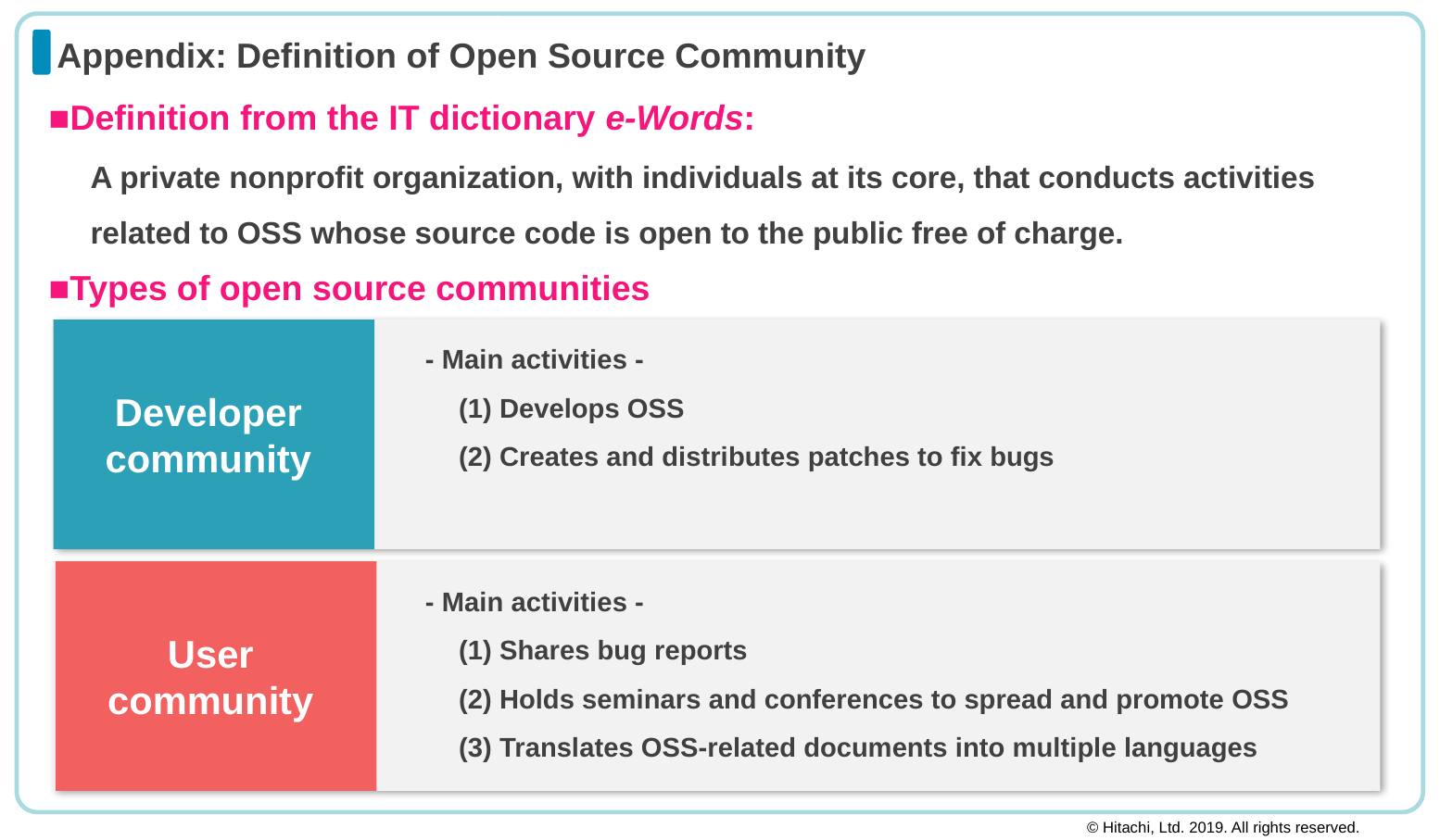

# Appendix: Definition of Open Source Community
■Definition from the IT dictionary e-Words:
A private nonprofit organization, with individuals at its core, that conducts activities related to OSS whose source code is open to the public free of charge.
1-3（5ページ）に
リンク
■Types of open source communities

- Main activities -
　(1) Develops OSS
　(2) Creates and distributes patches to fix bugs
Developer community

User community
- Main activities -
　(1) Shares bug reports
　(2) Holds seminars and conferences to spread and promote OSS
　(3) Translates OSS-related documents into multiple languages